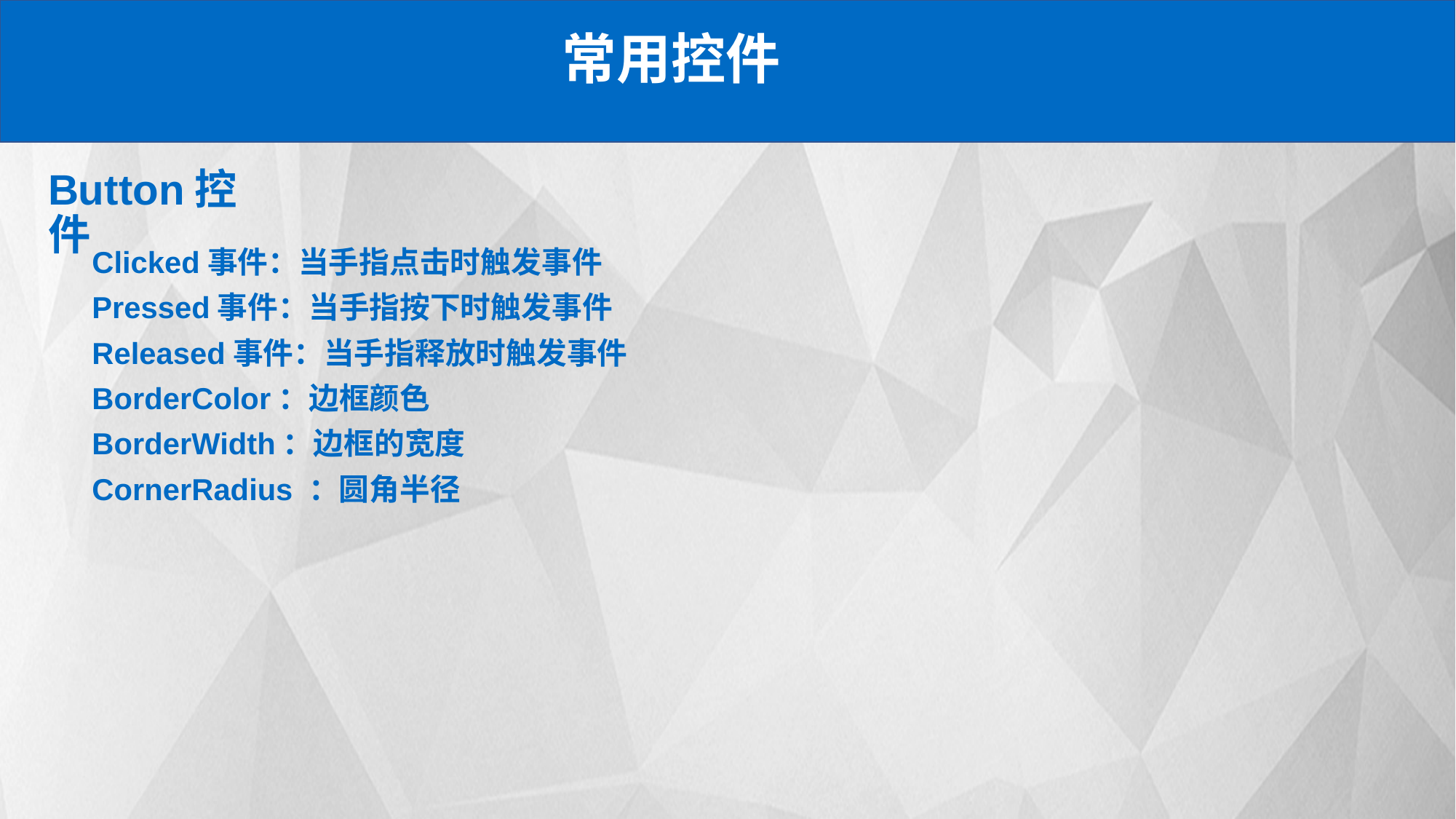

常用控件
Button控件
Clicked事件：当手指点击时触发事件
Pressed事件：当手指按下时触发事件
Released事件：当手指释放时触发事件
BorderColor：边框颜色
BorderWidth：边框的宽度
CornerRadius ：圆角半径